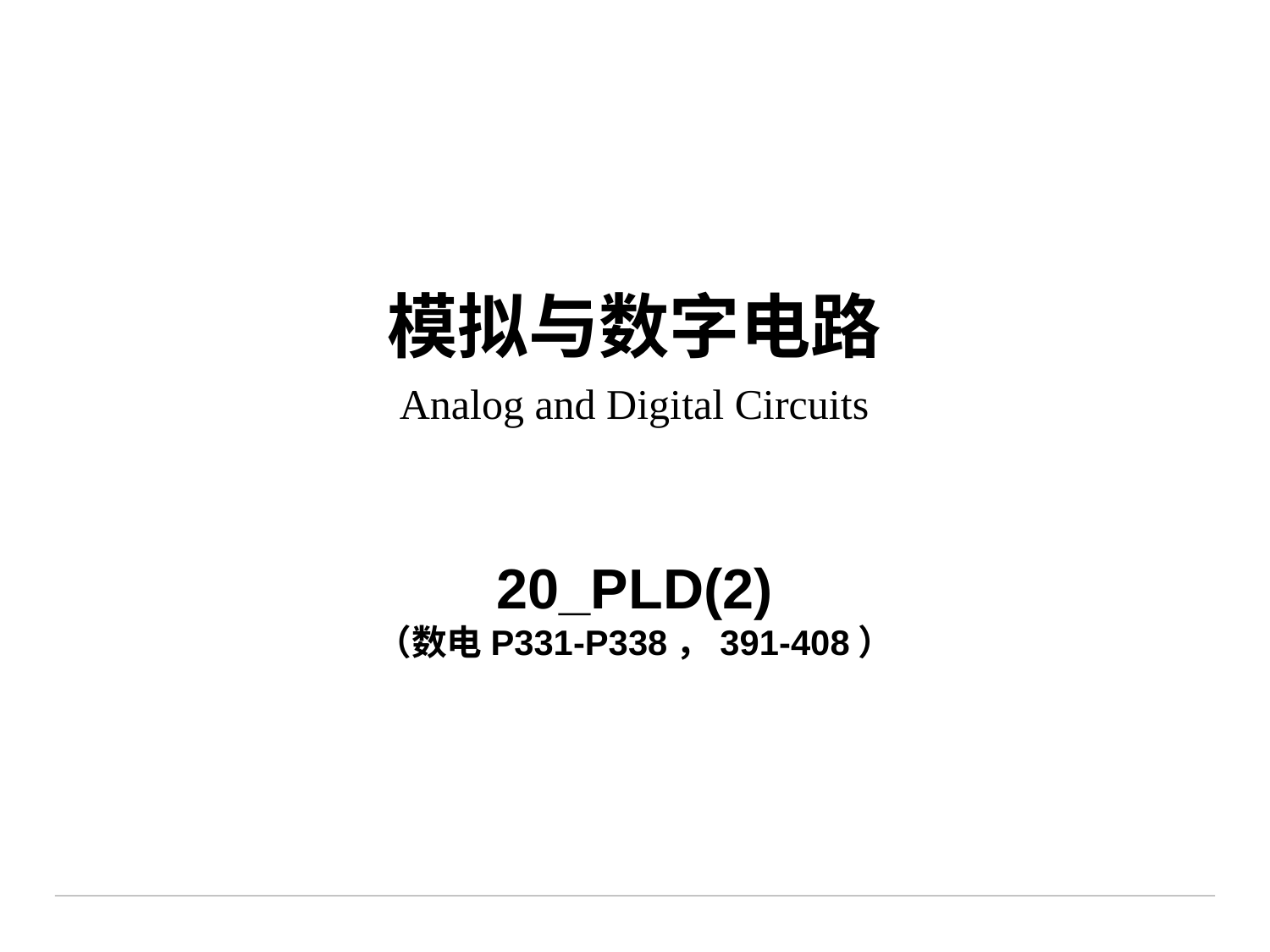

# 模拟与数字电路 Analog and Digital Circuits
20_PLD(2)
（数电P331-P338，391-408）